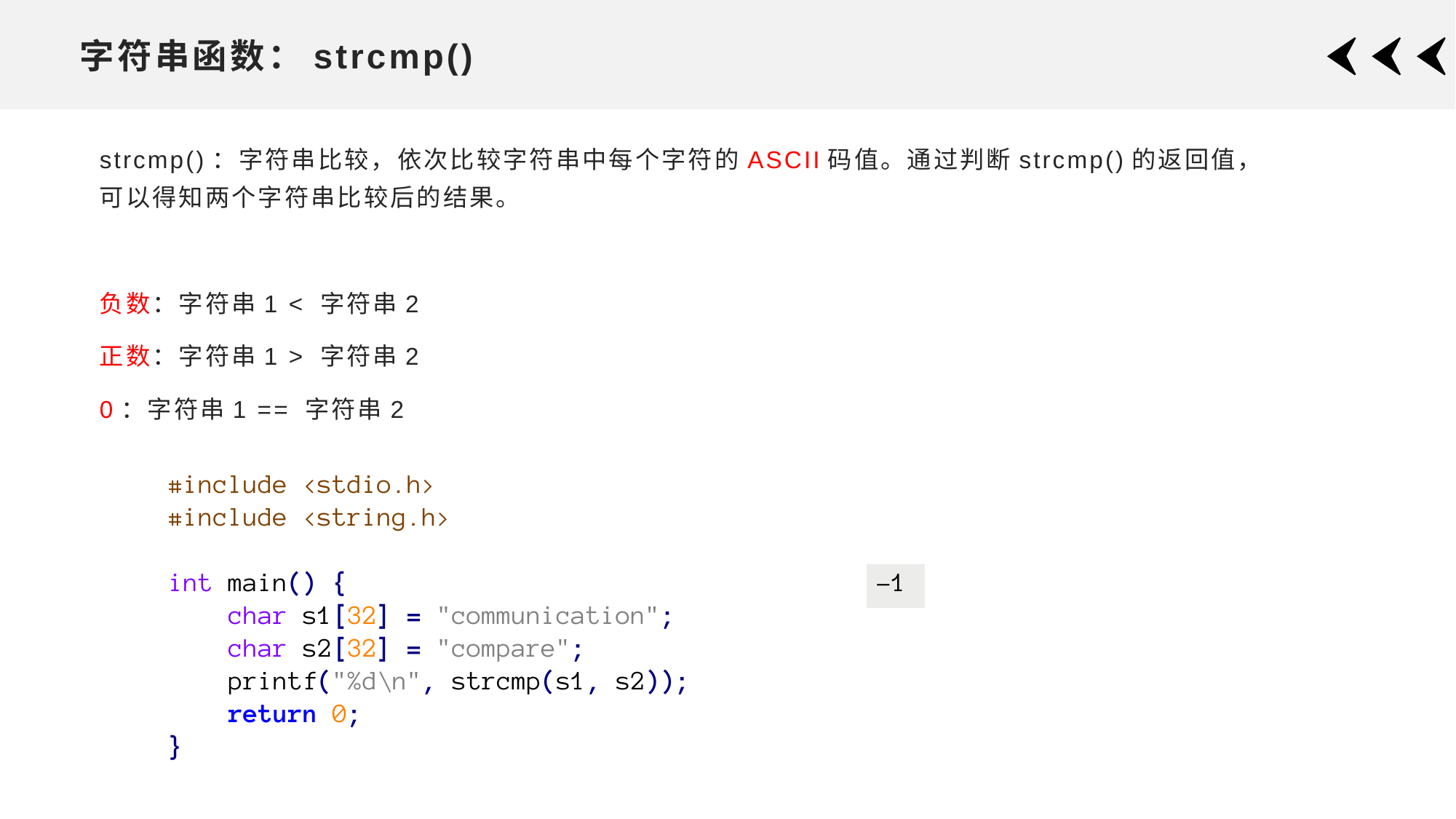

# 字符串函数：strcmp()
strcmp()：字符串比较，依次比较字符串中每个字符的ASCII码值。通过判断strcmp()的返回值，可以得知两个字符串比较后的结果。

负数：字符串1 < 字符串2
正数：字符串1 > 字符串2
0：字符串1 == 字符串2
#include <stdio.h>
#include <string.h>

int main() {
    char s1[32] = "communication";
    char s2[32] = "compare";
    printf("%d\n", strcmp(s1, s2));
    return 0;
}
| -1 |
| --- |